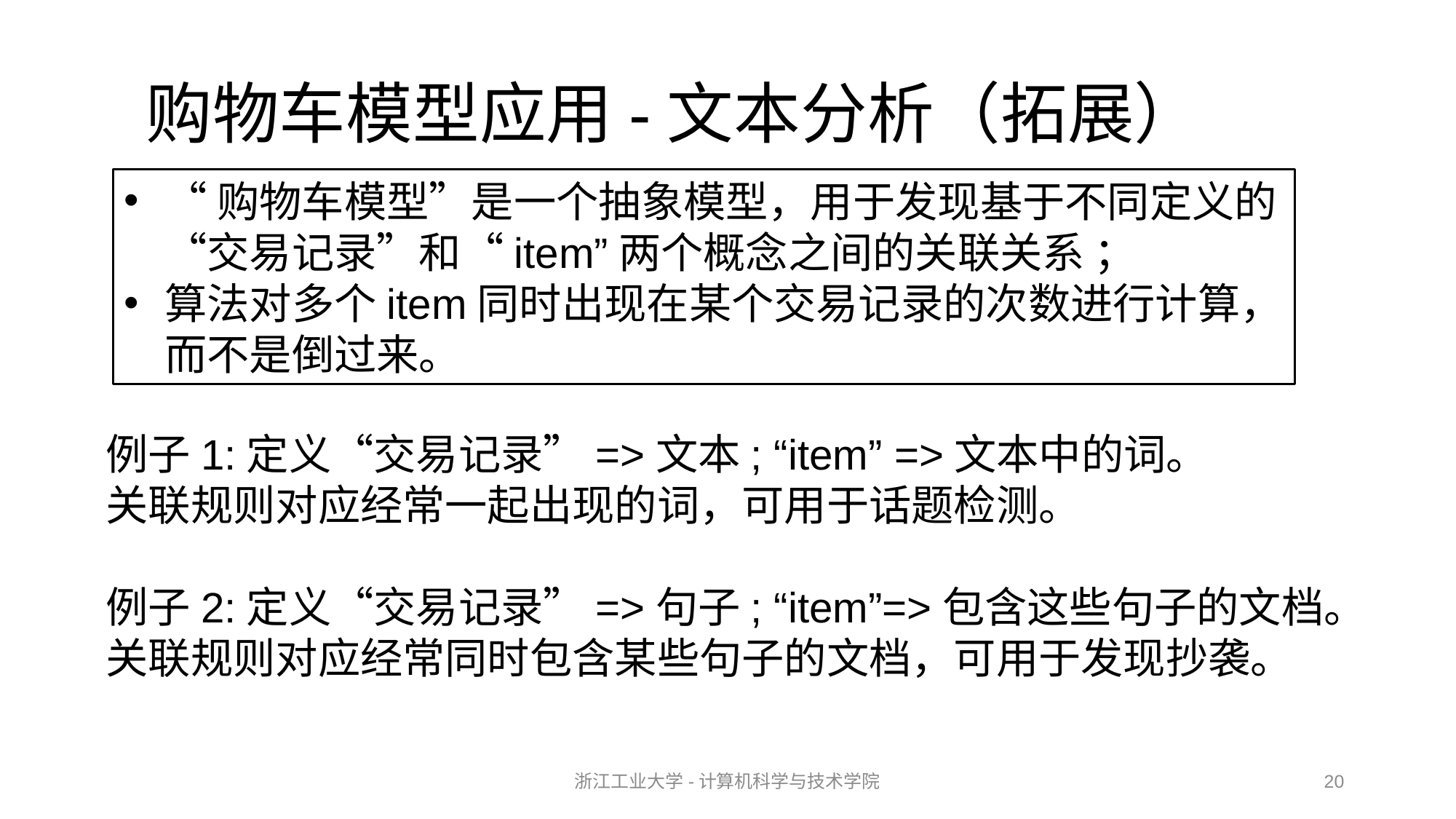

# 购物车模型应用-文本分析（拓展）
“购物车模型”是一个抽象模型，用于发现基于不同定义的“交易记录”和“item”两个概念之间的关联关系 ；
算法对多个item同时出现在某个交易记录的次数进行计算，而不是倒过来。
例子1:定义“交易记录”=>文本; “item” =>文本中的词。
关联规则对应经常一起出现的词，可用于话题检测。

例子2:定义“交易记录”=>句子; “item”=>包含这些句子的文档。
关联规则对应经常同时包含某些句子的文档，可用于发现抄袭。

浙江工业大学-计算机科学与技术学院
20